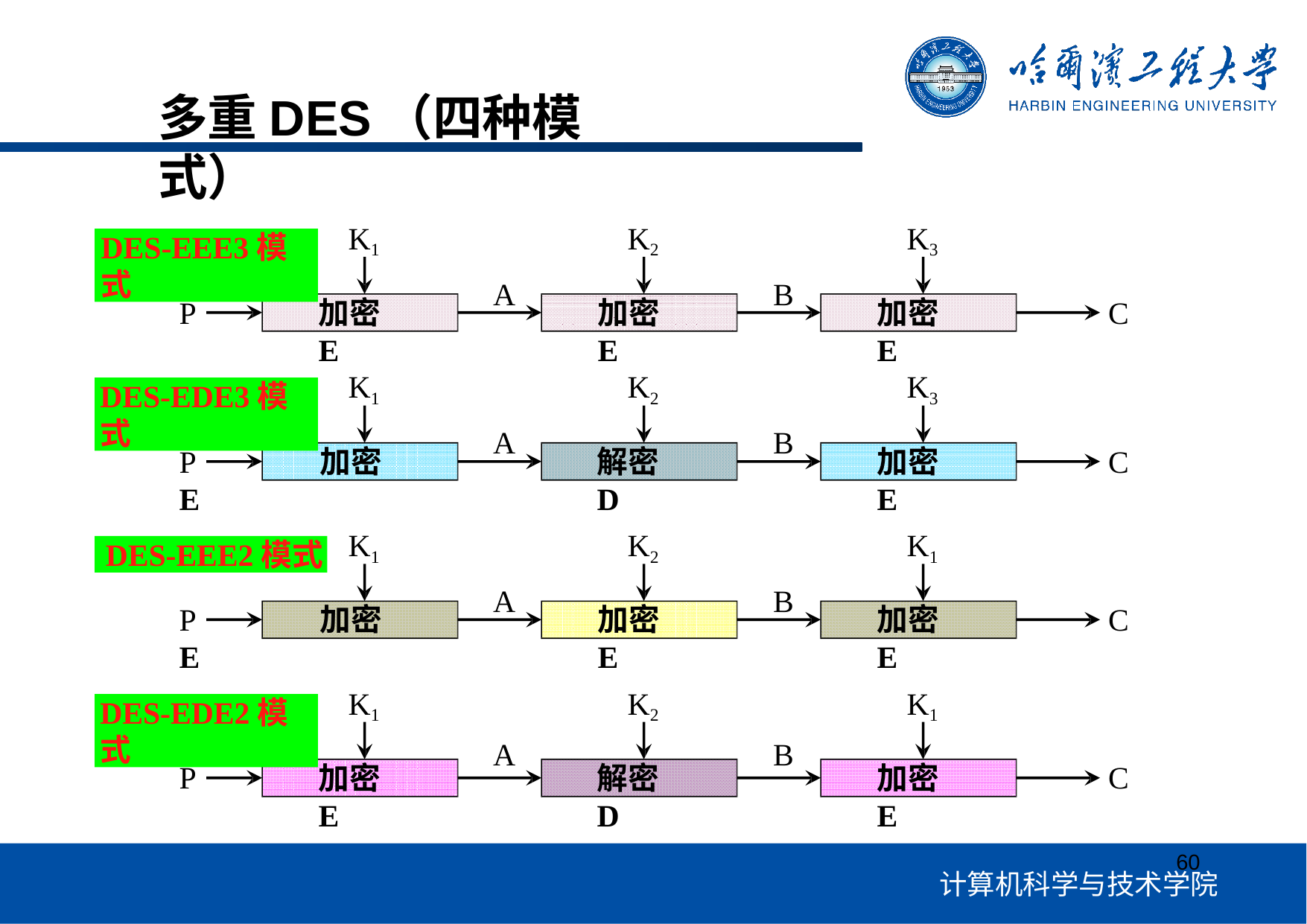

# 多重DES（四种模式）
K1
K2
K3
DES-EEE3模式

A
B
C
P
加密E
加密E
加密E

K1
K2
K3
DES-EDE3模式

A
B
C
P	加密E
解密D
加密E

K1
K2
K1
DES-EEE2模式

A
B
C
P	加密E
加密E
加密E

K1
K2
K1
DES-EDE2模式

A
B
C
P
加密E
解密D
加密E

60